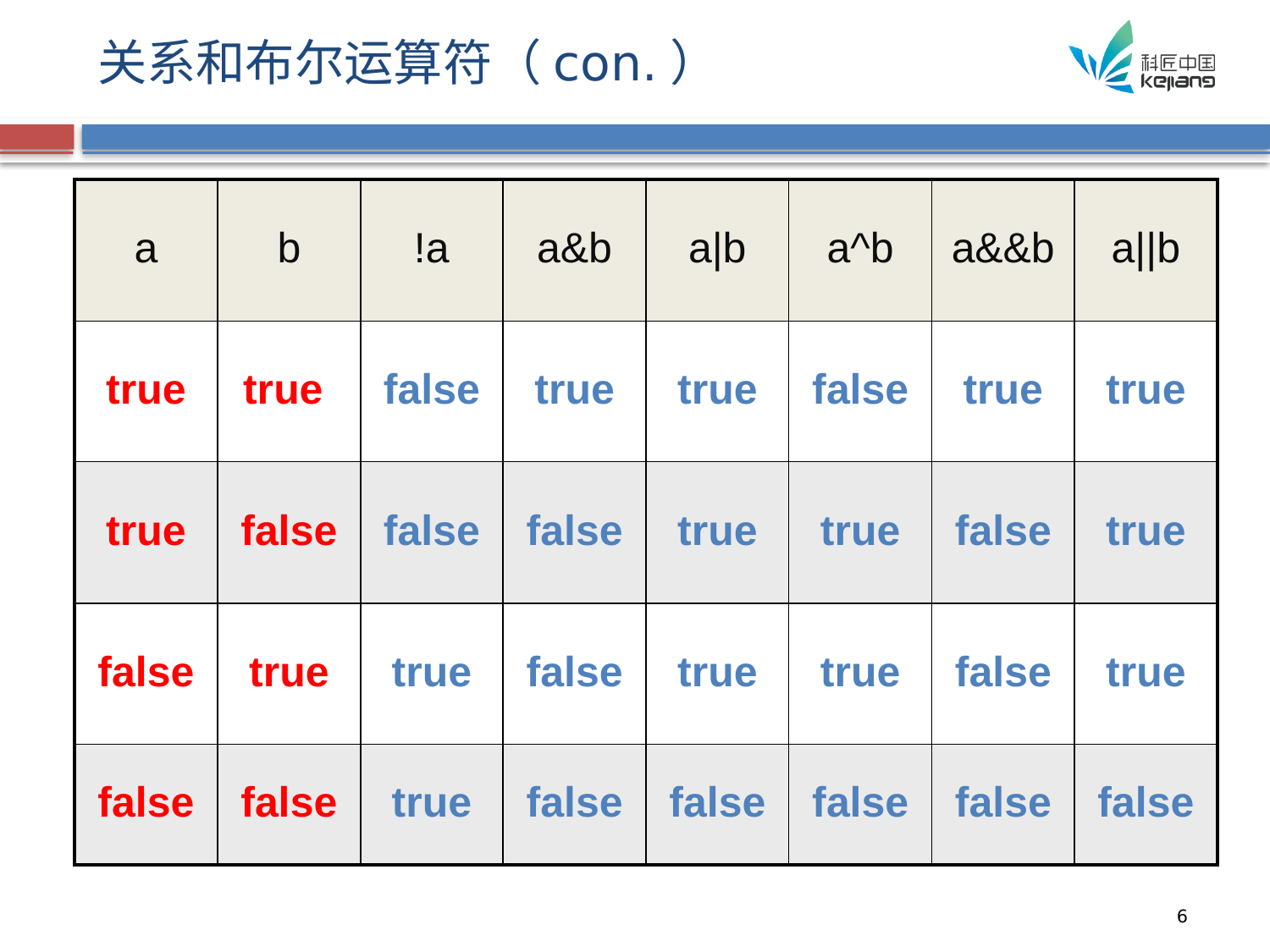

# 关系和布尔运算符（con.）
| a | b | !a | a&b | a|b | a^b | a&&b | a||b |
| --- | --- | --- | --- | --- | --- | --- | --- |
| true | true | false | true | true | false | true | true |
| true | false | false | false | true | true | false | true |
| false | true | true | false | true | true | false | true |
| false | false | true | false | false | false | false | false |
6